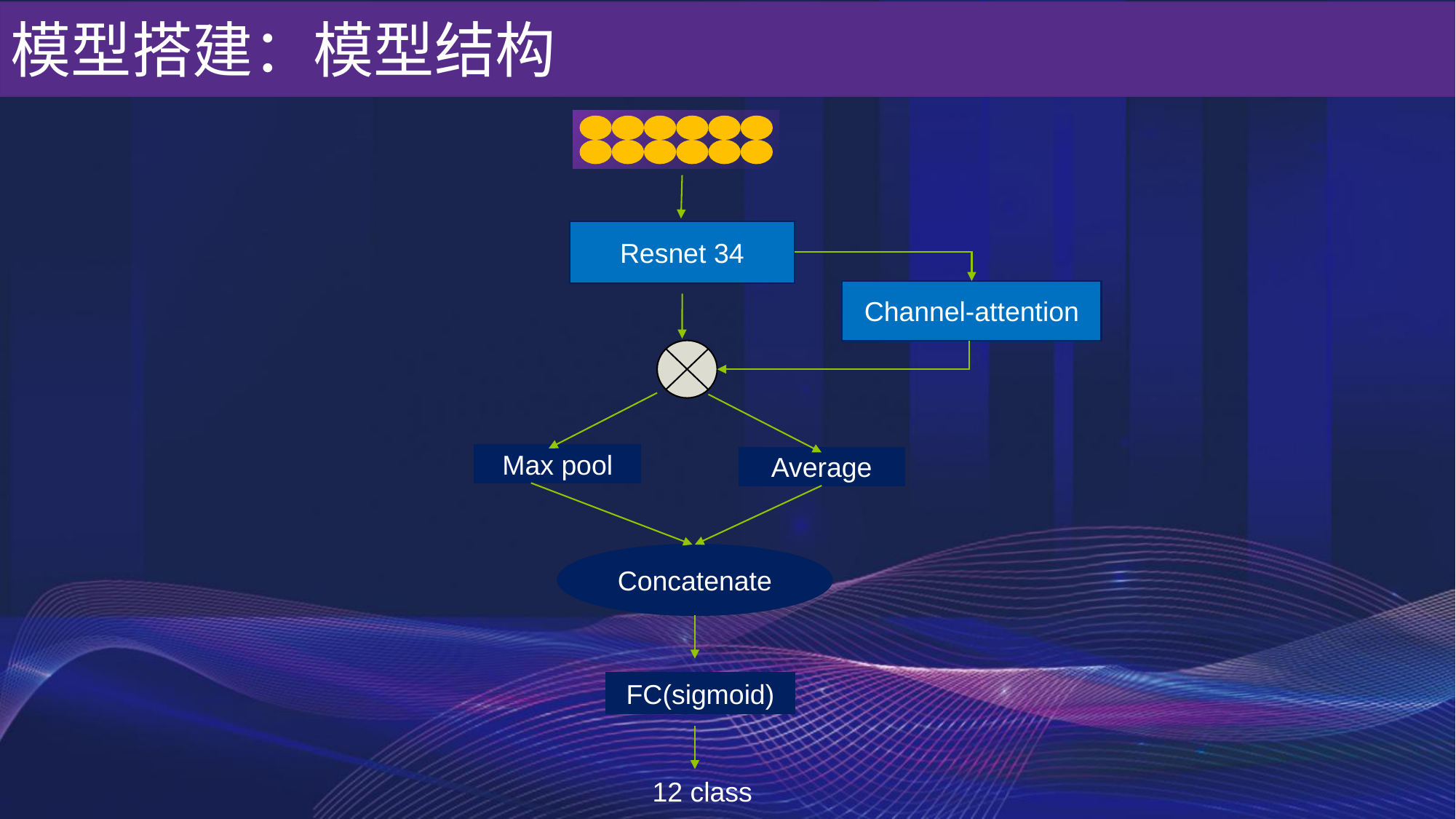

模型搭建：模型结构

Resnet 34
Channel-attention

Max pool
Average
Concatenate
FC(sigmoid)
12 class